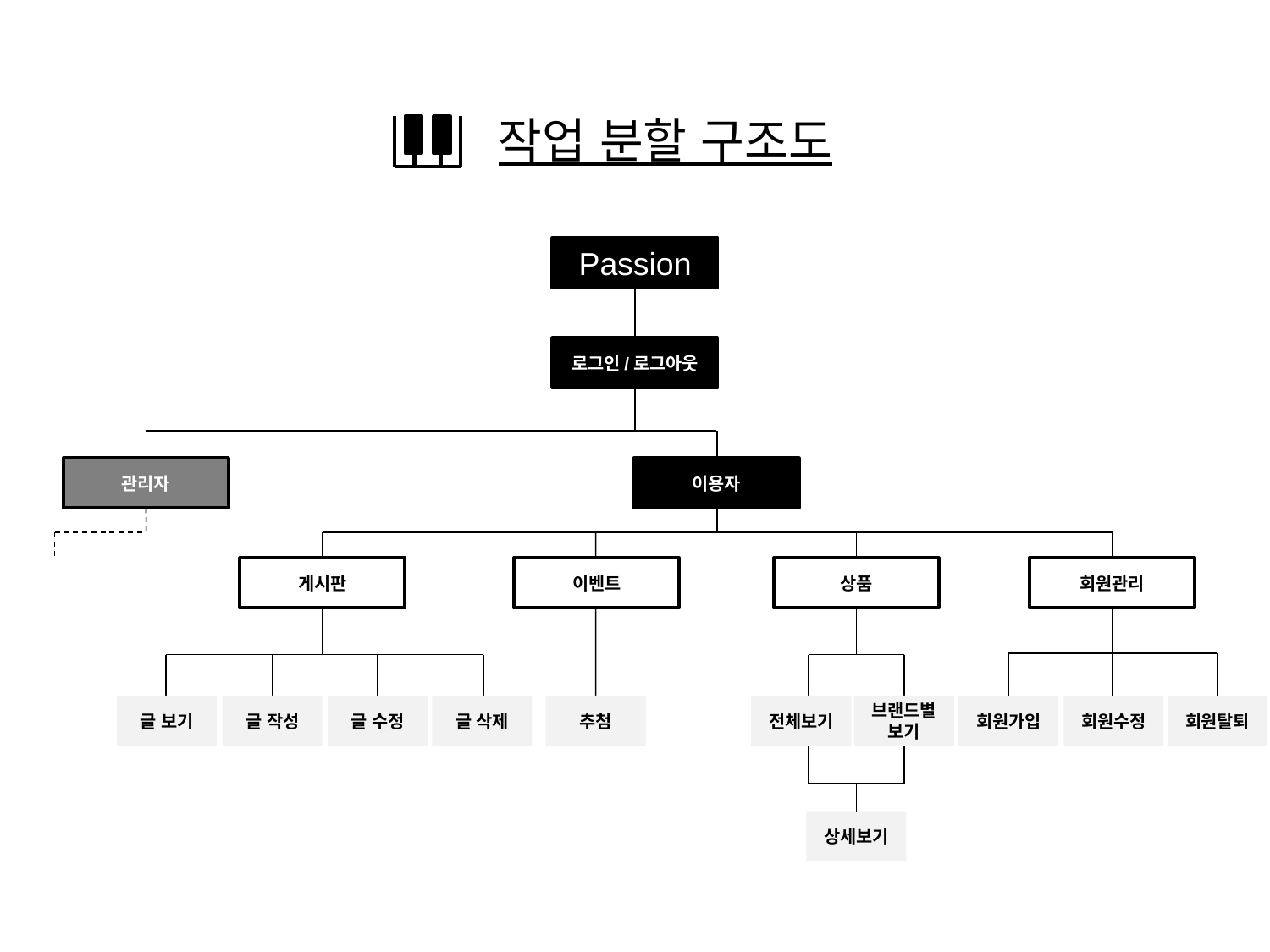

작업 분할 구조도

Passion
로그인/로그아웃
관리자
이용자
게시판
이벤트
상품
회원관리
글 보기
글 작성
글 수정
글 삭제
추첨
전체보기
브랜드별보기
회원가입
회원수정
회원탈퇴
상세보기